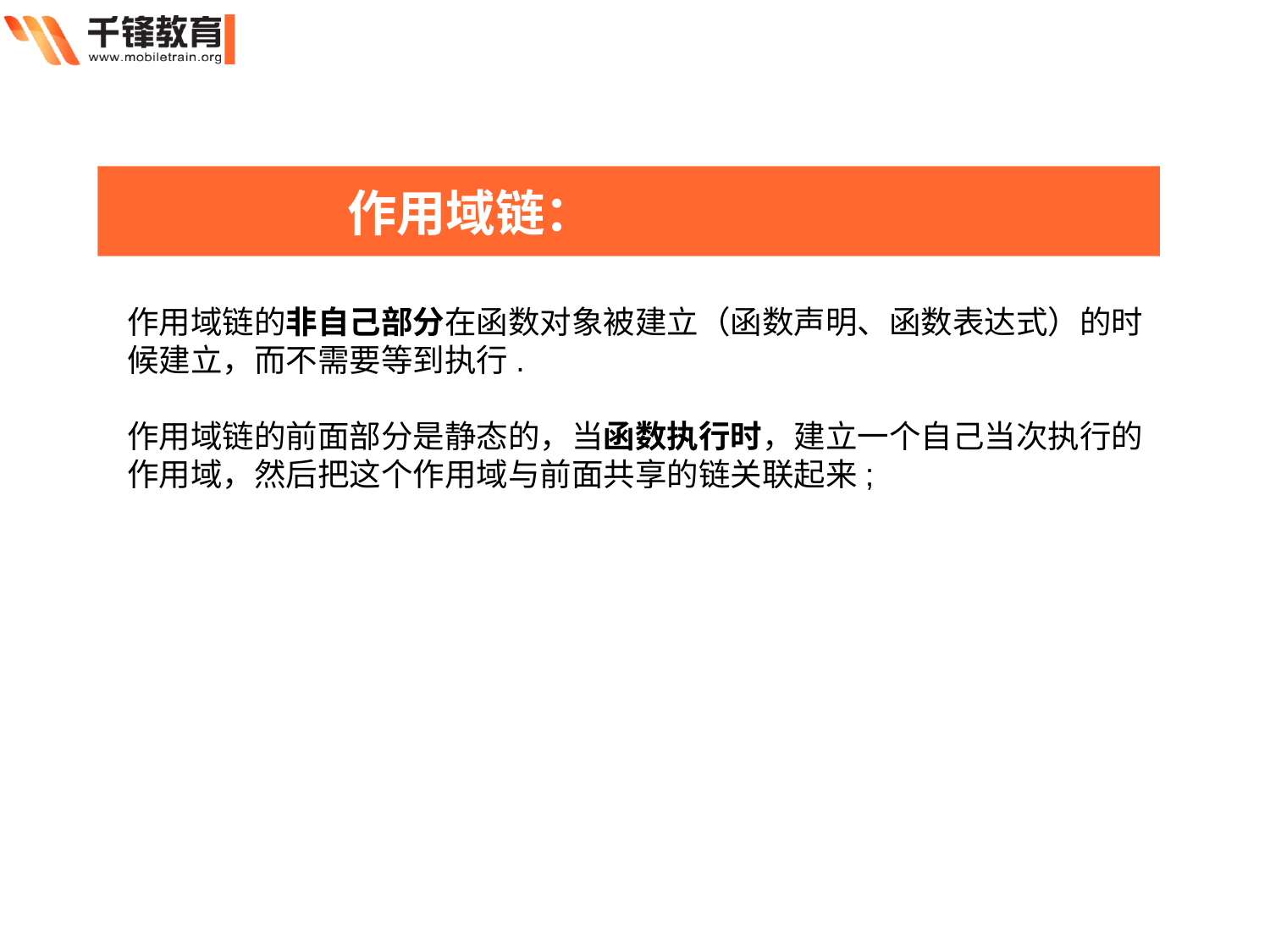

作用域链：
作用域链的非自己部分在函数对象被建立（函数声明、函数表达式）的时候建立，而不需要等到执行.
作用域链的前面部分是静态的，当函数执行时，建立一个自己当次执行的作用域，然后把这个作用域与前面共享的链关联起来;